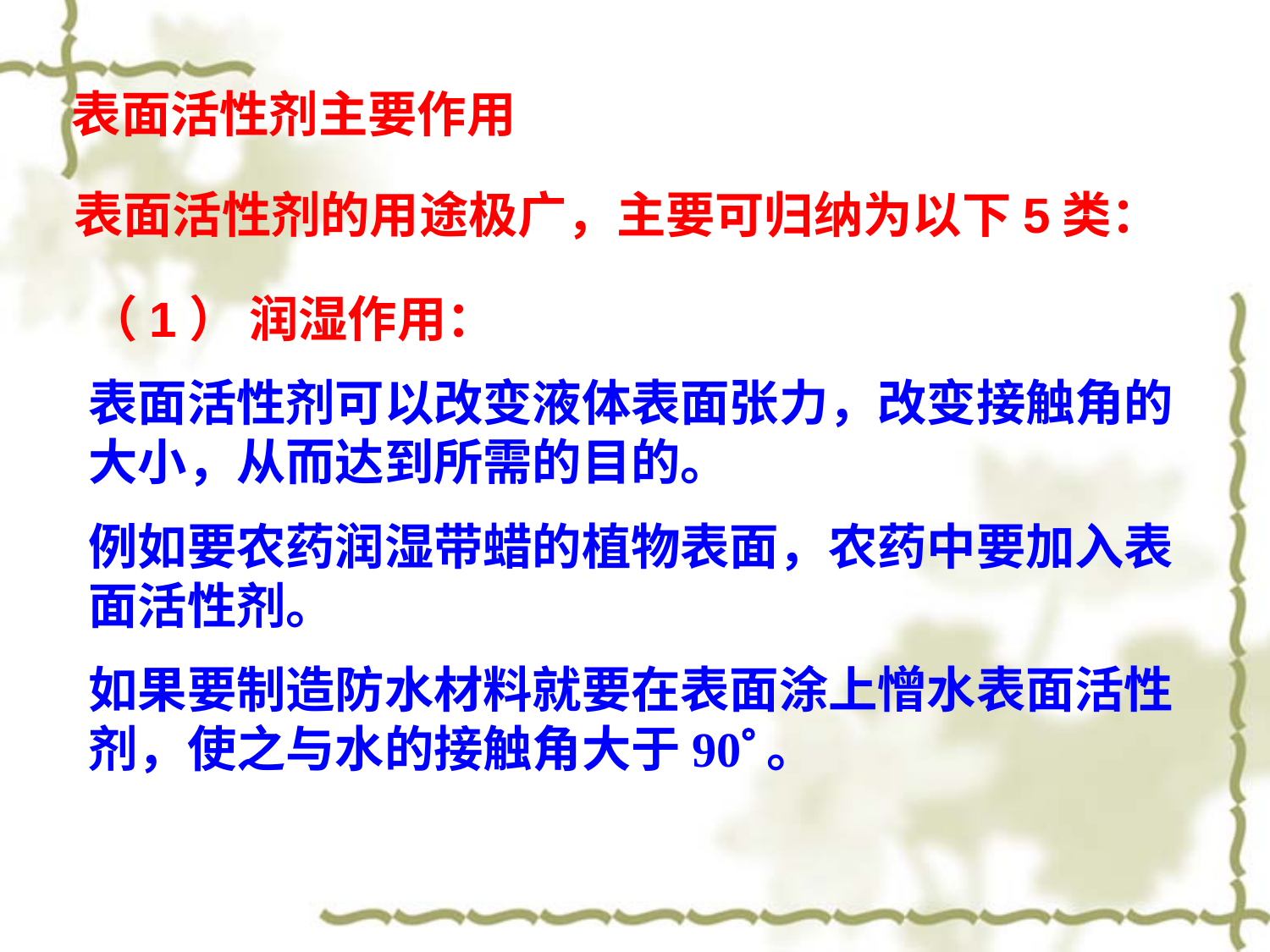

表面活性剂主要作用
表面活性剂的用途极广，主要可归纳为以下5类：
（1） 润湿作用：
表面活性剂可以改变液体表面张力，改变接触角的大小，从而达到所需的目的。
例如要农药润湿带蜡的植物表面，农药中要加入表面活性剂。
如果要制造防水材料就要在表面涂上憎水表面活性剂，使之与水的接触角大于90°。